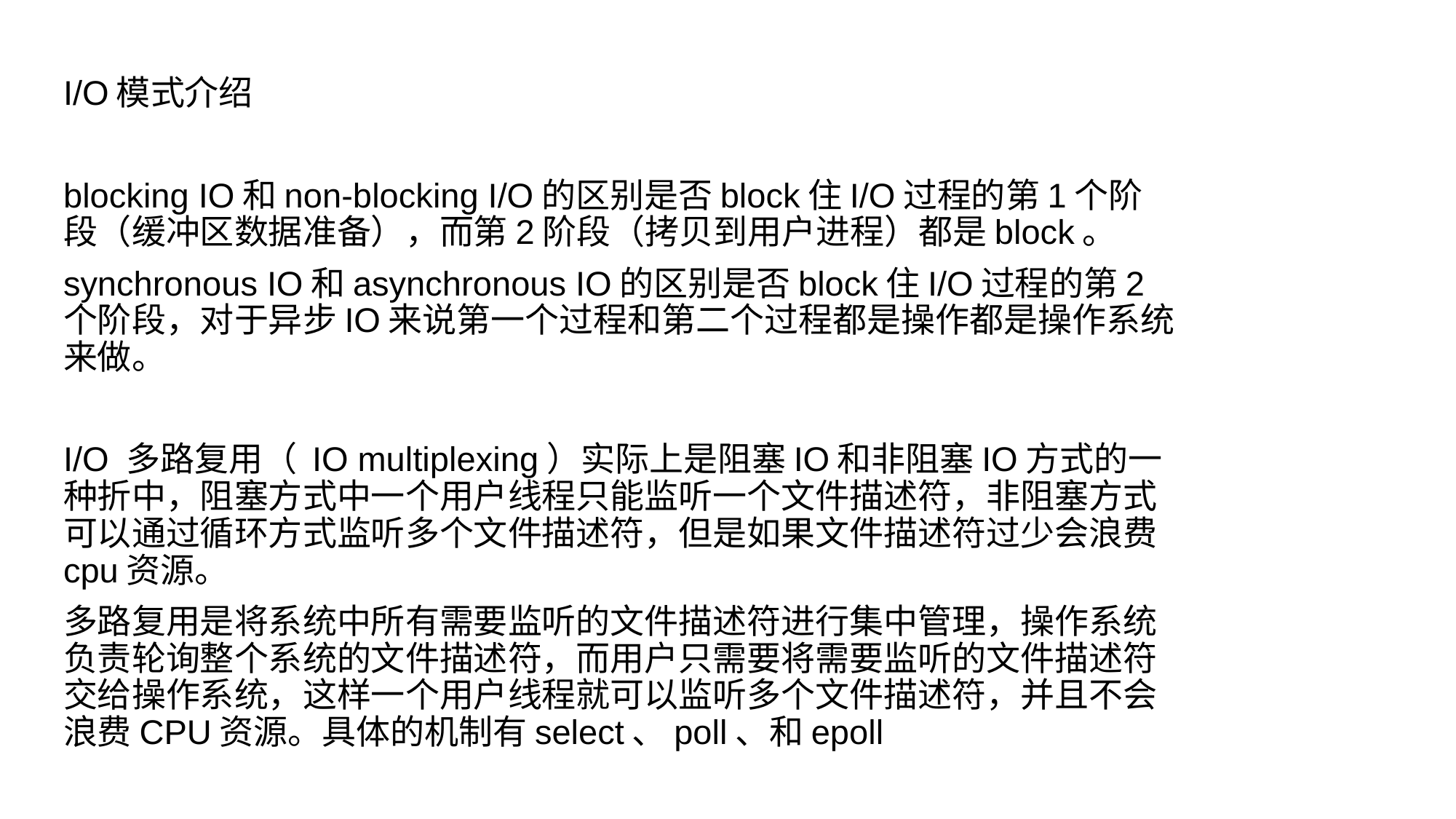

I/O模式介绍

blocking IO和non-blocking I/O的区别是否block住I/O过程的第1个阶段（缓冲区数据准备），而第2阶段（拷贝到用户进程）都是block。
synchronous IO和asynchronous IO的区别是否block住I/O过程的第2个阶段，对于异步IO来说第一个过程和第二个过程都是操作都是操作系统来做。

I/O 多路复用（ IO multiplexing）实际上是阻塞IO和非阻塞IO方式的一种折中，阻塞方式中一个用户线程只能监听一个文件描述符，非阻塞方式可以通过循环方式监听多个文件描述符，但是如果文件描述符过少会浪费cpu资源。
多路复用是将系统中所有需要监听的文件描述符进行集中管理，操作系统负责轮询整个系统的文件描述符，而用户只需要将需要监听的文件描述符交给操作系统，这样一个用户线程就可以监听多个文件描述符，并且不会浪费CPU资源。具体的机制有select、poll、和epoll